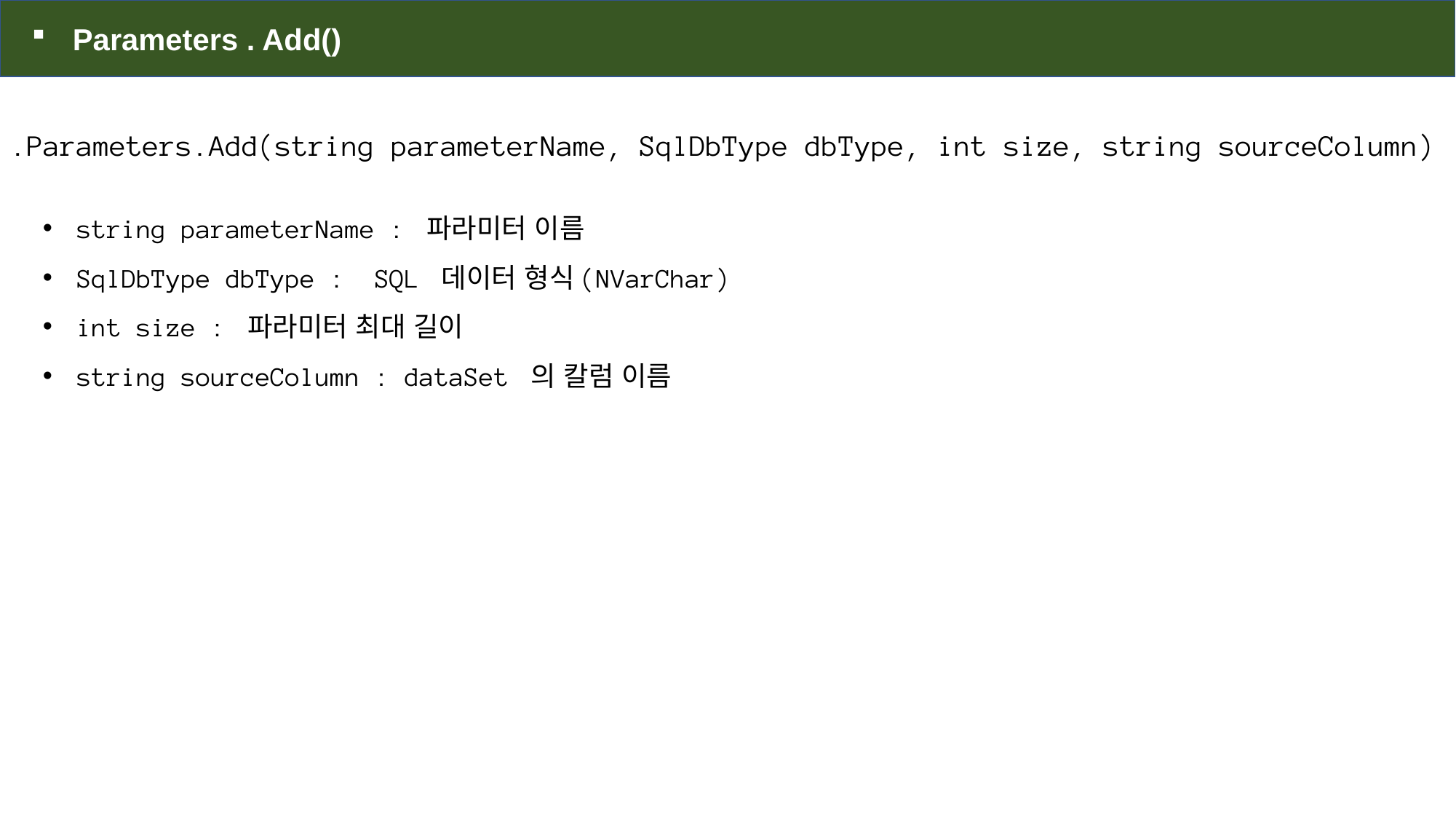

Parameters . Add()
.Parameters.Add(string parameterName, SqlDbType dbType, int size, string sourceColumn)
string parameterName : 파라미터 이름
SqlDbType dbType :  SQL 데이터 형식(NVarChar)
int size : 파라미터 최대 길이
string sourceColumn : dataSet 의 칼럼 이름